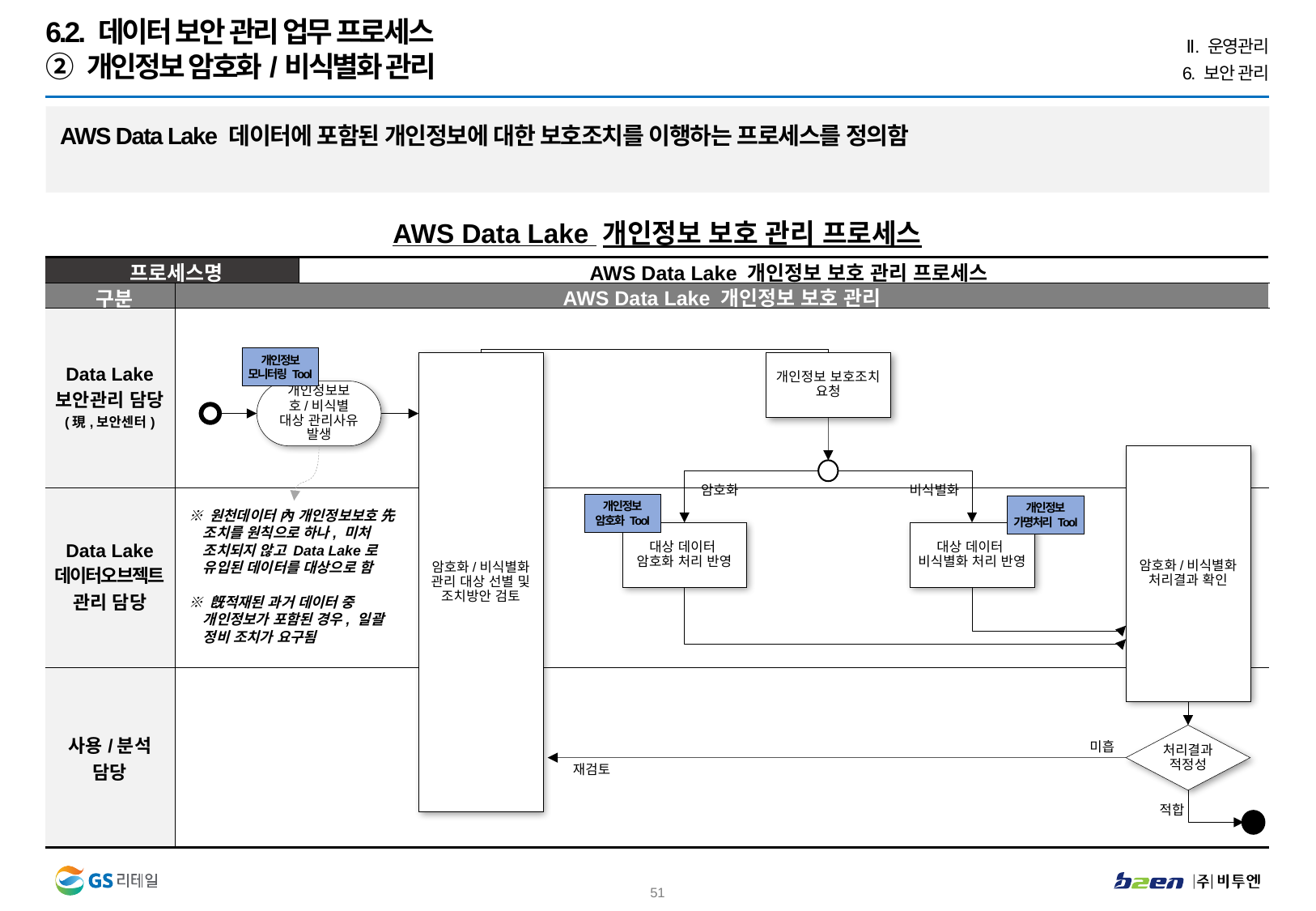

6.2. 데이터 보안 관리 업무 프로세스
② 개인정보 암호화/비식별화 관리
Ⅱ. 운영관리
6. 보안 관리
AWS Data Lake 데이터에 포함된 개인정보에 대한 보호조치를 이행하는 프로세스를 정의함
AWS Data Lake 개인정보 보호 관리 프로세스
| 프로세스명 |  | AWS Data Lake 개인정보 보호 관리 프로세스 |
| --- | --- | --- |
| 구분 | AWS Data Lake 개인정보 보호 관리 |  |
| Data Lake 보안관리 담당 (現,보안센터) |  |  |
| Data Lake 데이터오브젝트 관리 담당 |  |  |
| 사용/분석 담당 |  |  |
개인정보 모니터링 Tool
개인정보 보호조치 요청
암호화/비식별화 관리 대상 선별 및 조치방안 검토
개인정보보호/비식별 대상 관리사유 발생

암호화/비식별화 처리결과 확인

암호화
비식별화
개인정보
암호화 Tool
개인정보
가명처리 Tool
※ 원천데이터 內 개인정보보호 先조치를 원칙으로 하나, 미처 조치되지 않고 Data Lake로 유입된 데이터를 대상으로 함
대상 데이터
암호화 처리 반영
대상 데이터
비식별화 처리 반영
※ 旣적재된 과거 데이터 중 개인정보가 포함된 경우, 일괄 정비 조치가 요구됨
처리결과 적정성
미흡
재검토
적합

51